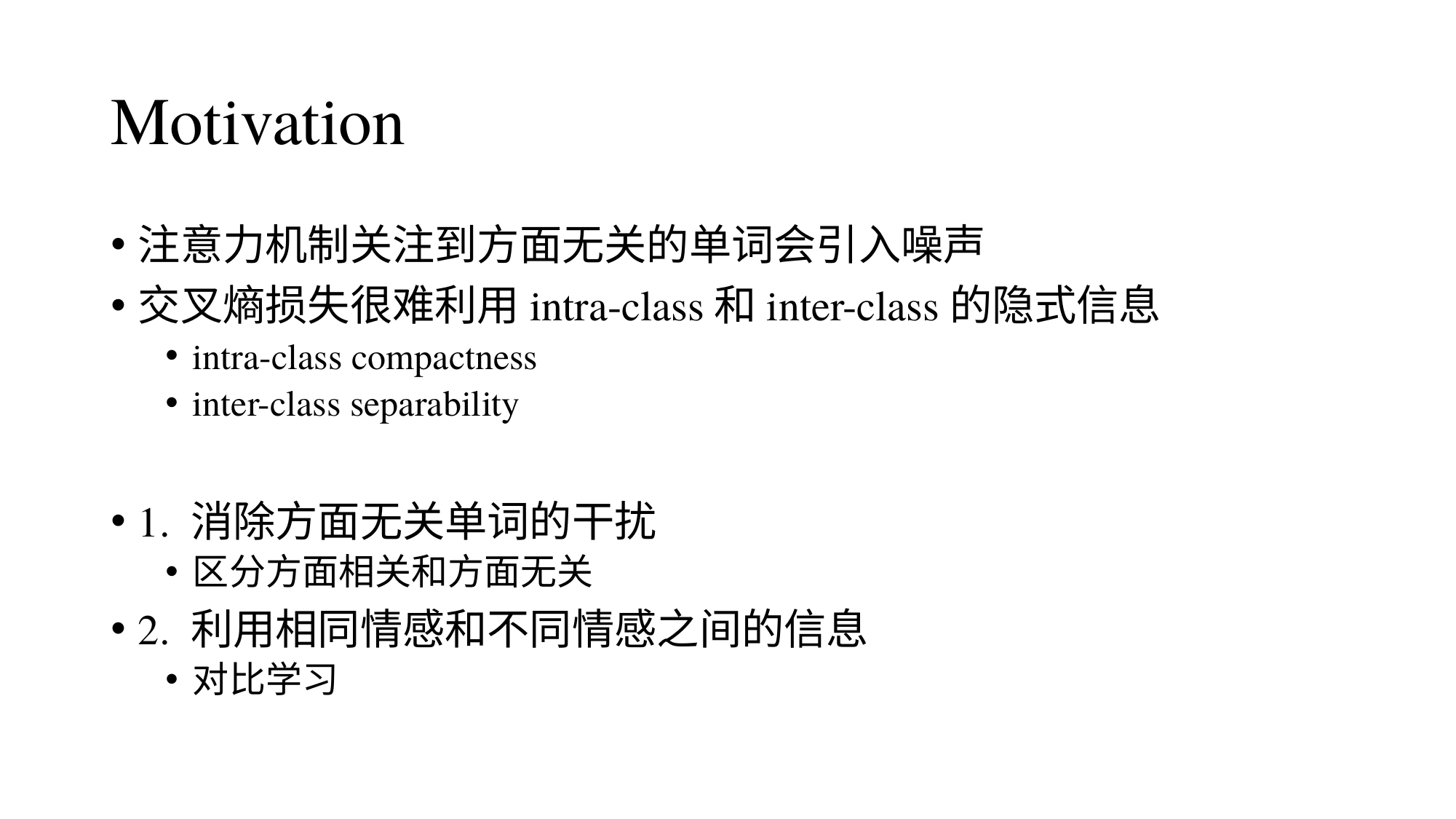

# Motivation
注意力机制关注到方面无关的单词会引入噪声
交叉熵损失很难利用intra-class和inter-class的隐式信息
intra-class compactness
inter-class separability

1. 消除方面无关单词的干扰
区分方面相关和方面无关
2. 利用相同情感和不同情感之间的信息
对比学习